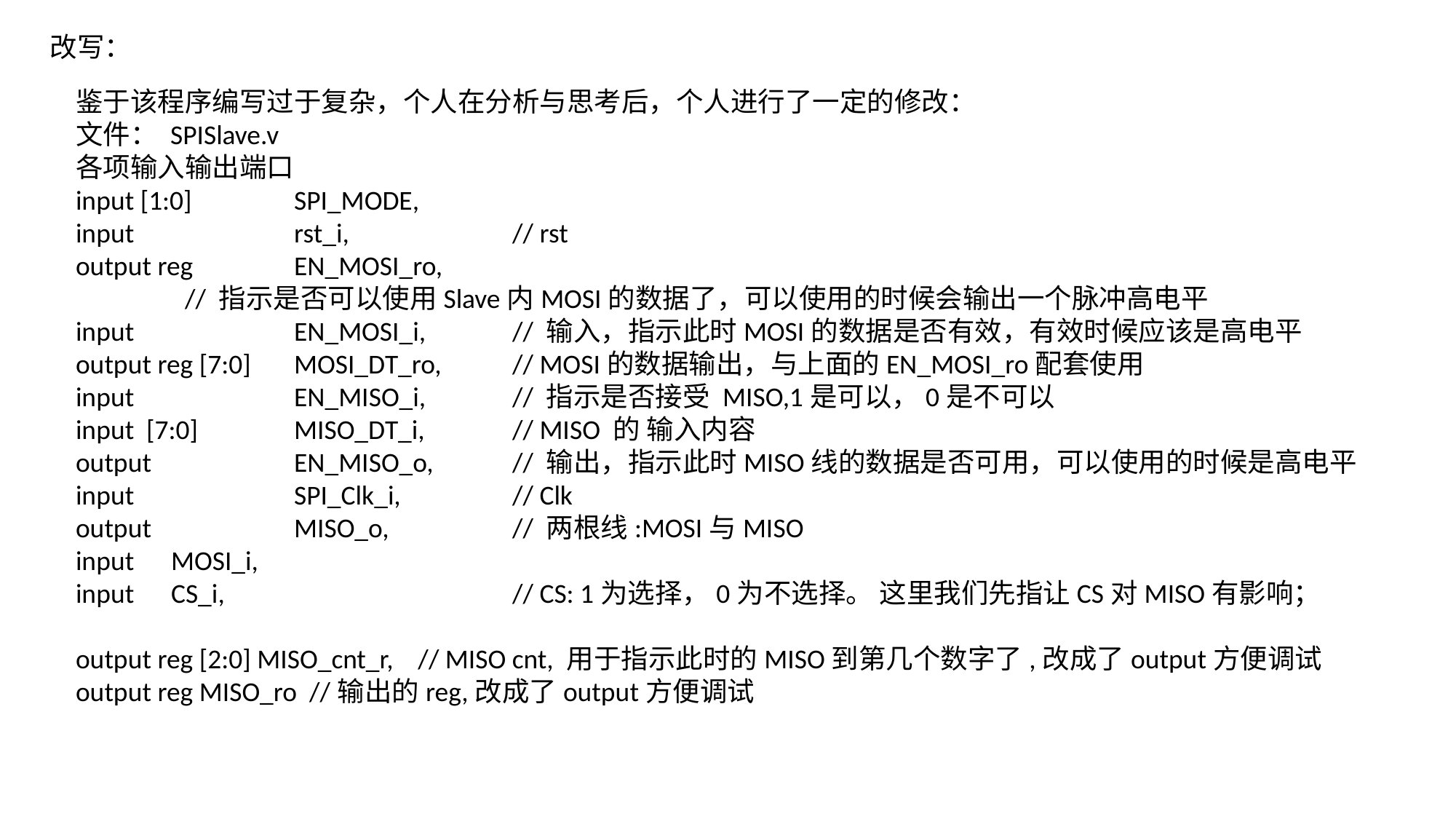

改写：

鉴于该程序编写过于复杂，个人在分析与思考后，个人进行了一定的修改：
文件： SPISlave.v
各项输入输出端口
input [1:0]     	SPI_MODE,
input            	rst_i,        		// rst
output reg      	EN_MOSI_ro,
	// 指示是否可以使用Slave内MOSI的数据了，可以使用的时候会输出一个脉冲高电平
input            	EN_MOSI_i,     	// 输入，指示此时MOSI的数据是否有效，有效时候应该是高电平
output reg [7:0] 	MOSI_DT_ro,     	// MOSI的数据输出，与上面的EN_MOSI_ro配套使用
input            	EN_MISO_i,     	// 指示是否接受 MISO,1是可以，0是不可以
input  [7:0]    	MISO_DT_i,     	// MISO 的 输入内容
output           	EN_MISO_o,     	// 输出，指示此时MISO线的数据是否可用，可以使用的时候是高电平
input      		SPI_Clk_i,          	// Clk
output     		MISO_o,             	// 两根线:MOSI与MISO
input      MOSI_i,
input      CS_i,			// CS: 1为选择，0为不选择。 这里我们先指让CS对MISO有影响；

output reg [2:0] MISO_cnt_r,    // MISO cnt, 用于指示此时的MISO到第几个数字了,改成了output方便调试
output reg MISO_ro  //输出的reg,改成了output方便调试